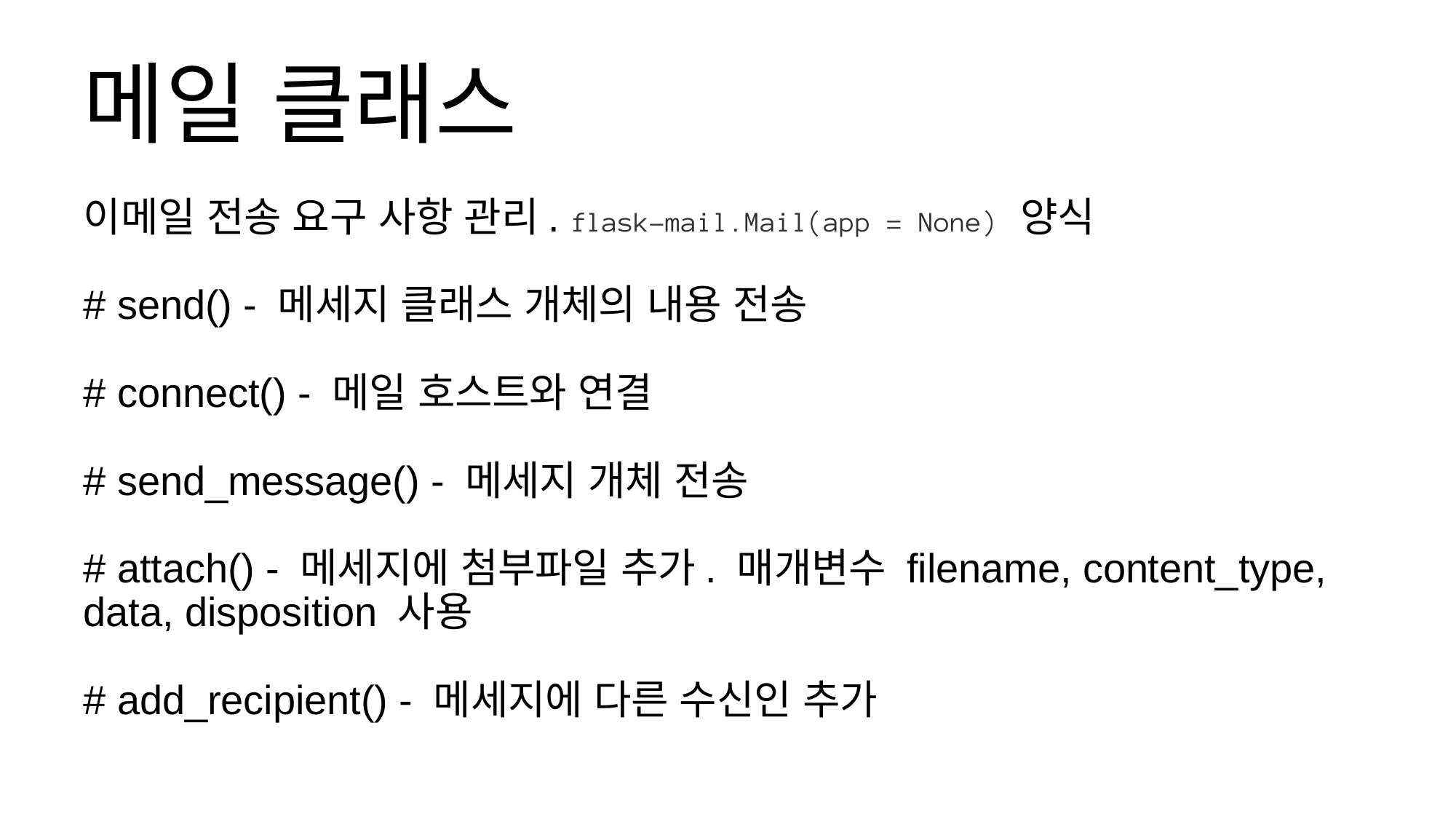

# 메일 클래스
이메일 전송 요구 사항 관리. flask-mail.Mail(app = None) 양식

# send() - 메세지 클래스 개체의 내용 전송

# connect() - 메일 호스트와 연결

# send_message() - 메세지 개체 전송

# attach() - 메세지에 첨부파일 추가. 매개변수 filename, content_type, data, disposition 사용

# add_recipient() - 메세지에 다른 수신인 추가